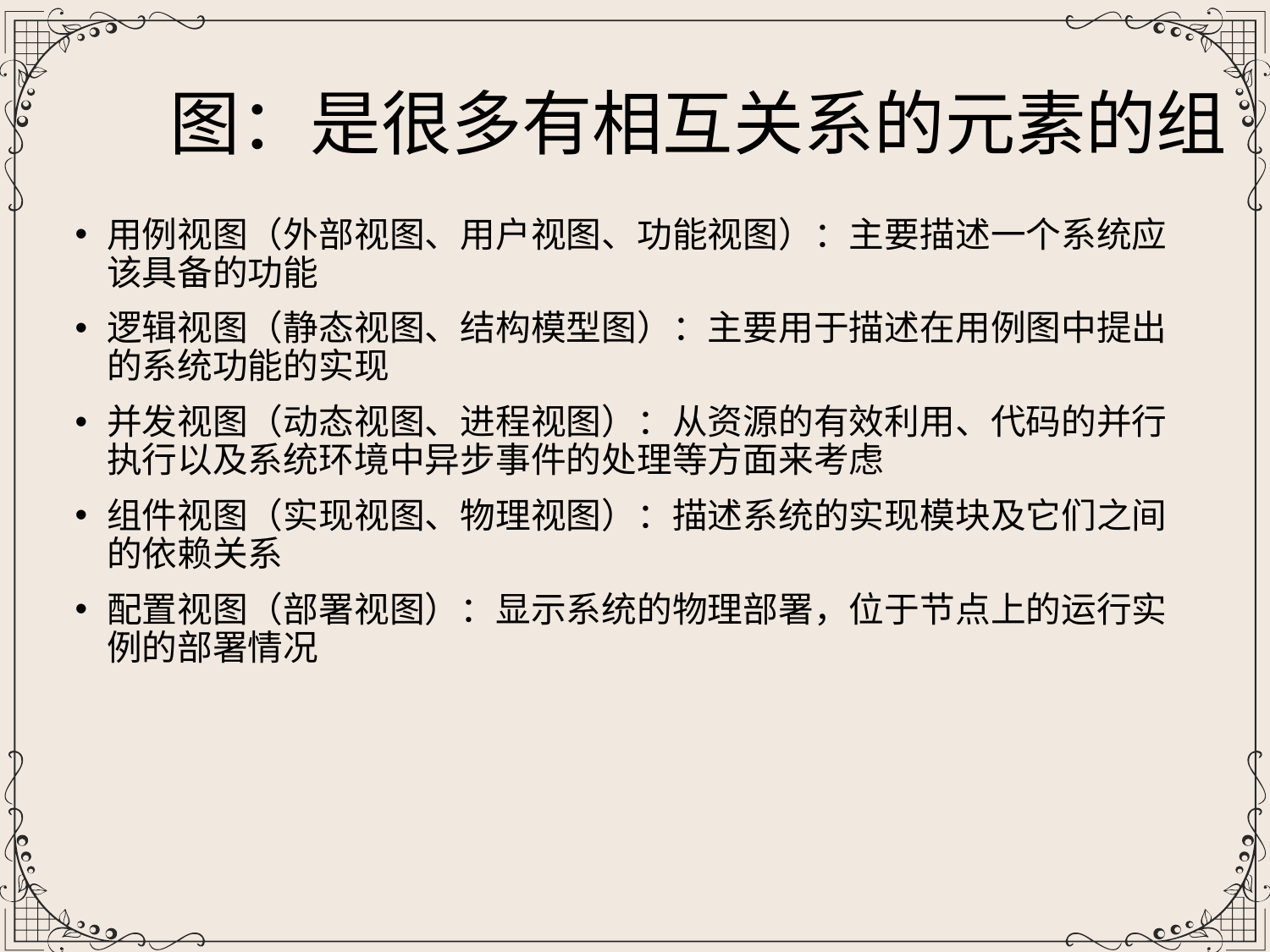

图：是很多有相互关系的元素的组
用例视图（外部视图、用户视图、功能视图）：主要描述一个系统应该具备的功能
逻辑视图（静态视图、结构模型图）：主要用于描述在用例图中提出的系统功能的实现
并发视图（动态视图、进程视图）：从资源的有效利用、代码的并行执行以及系统环境中异步事件的处理等方面来考虑
组件视图（实现视图、物理视图）：描述系统的实现模块及它们之间的依赖关系
配置视图（部署视图）：显示系统的物理部署，位于节点上的运行实例的部署情况